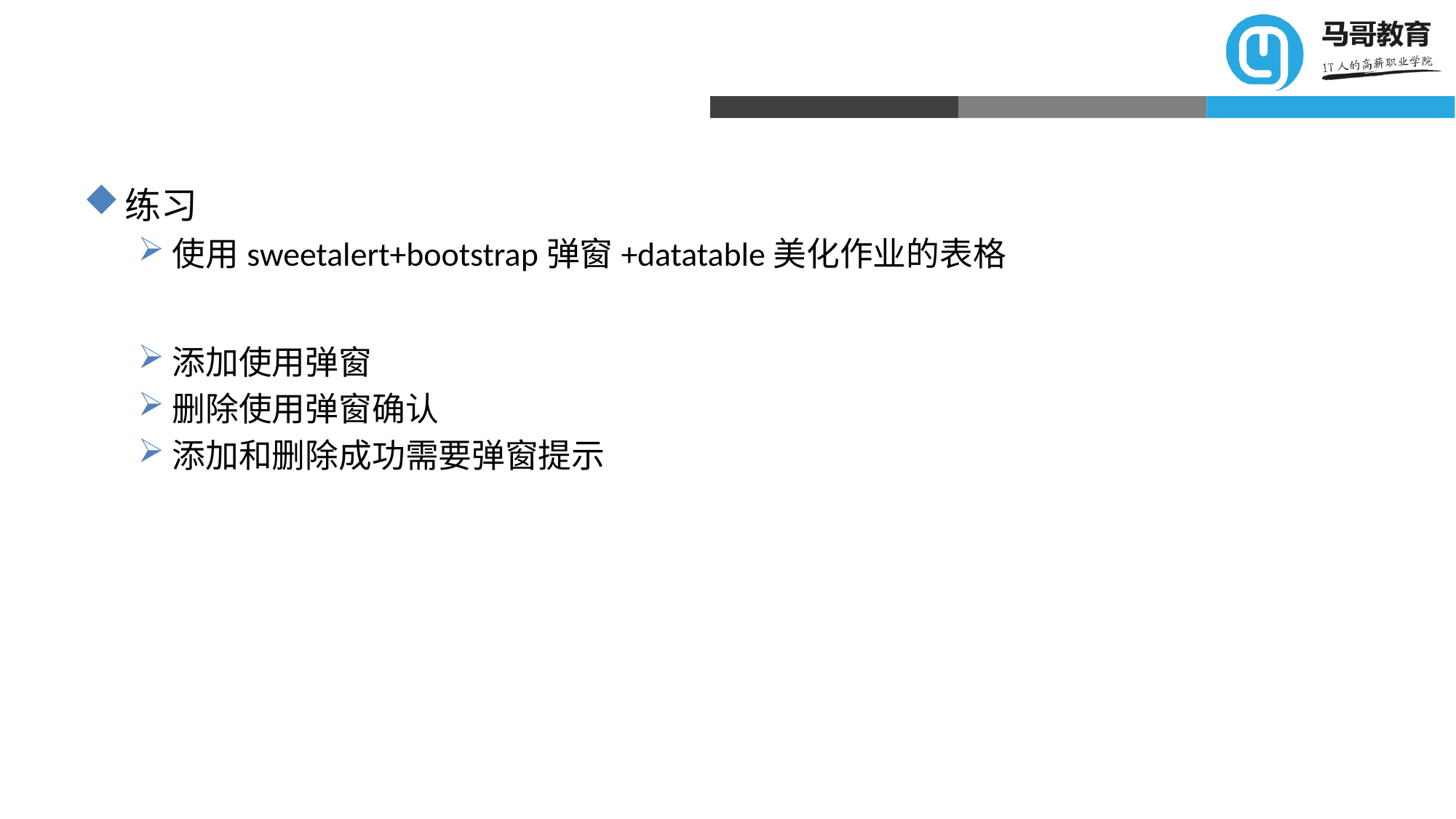

#

练习
使用sweetalert+bootstrap弹窗+datatable美化作业的表格

添加使用弹窗
删除使用弹窗确认
添加和删除成功需要弹窗提示